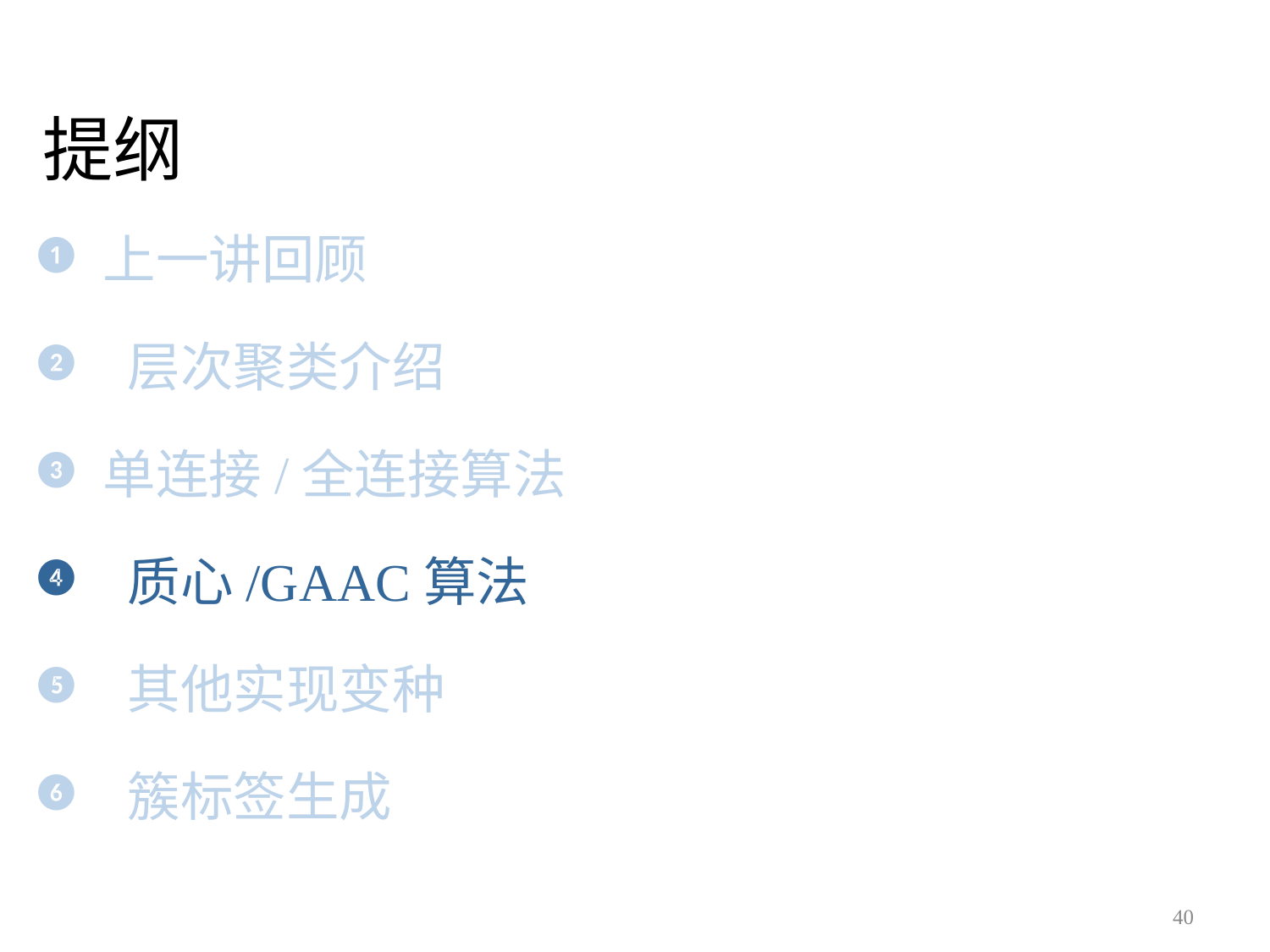

# 提纲
上一讲回顾
 层次聚类介绍
单连接/全连接算法
 质心/GAAC算法
 其他实现变种
 簇标签生成
40